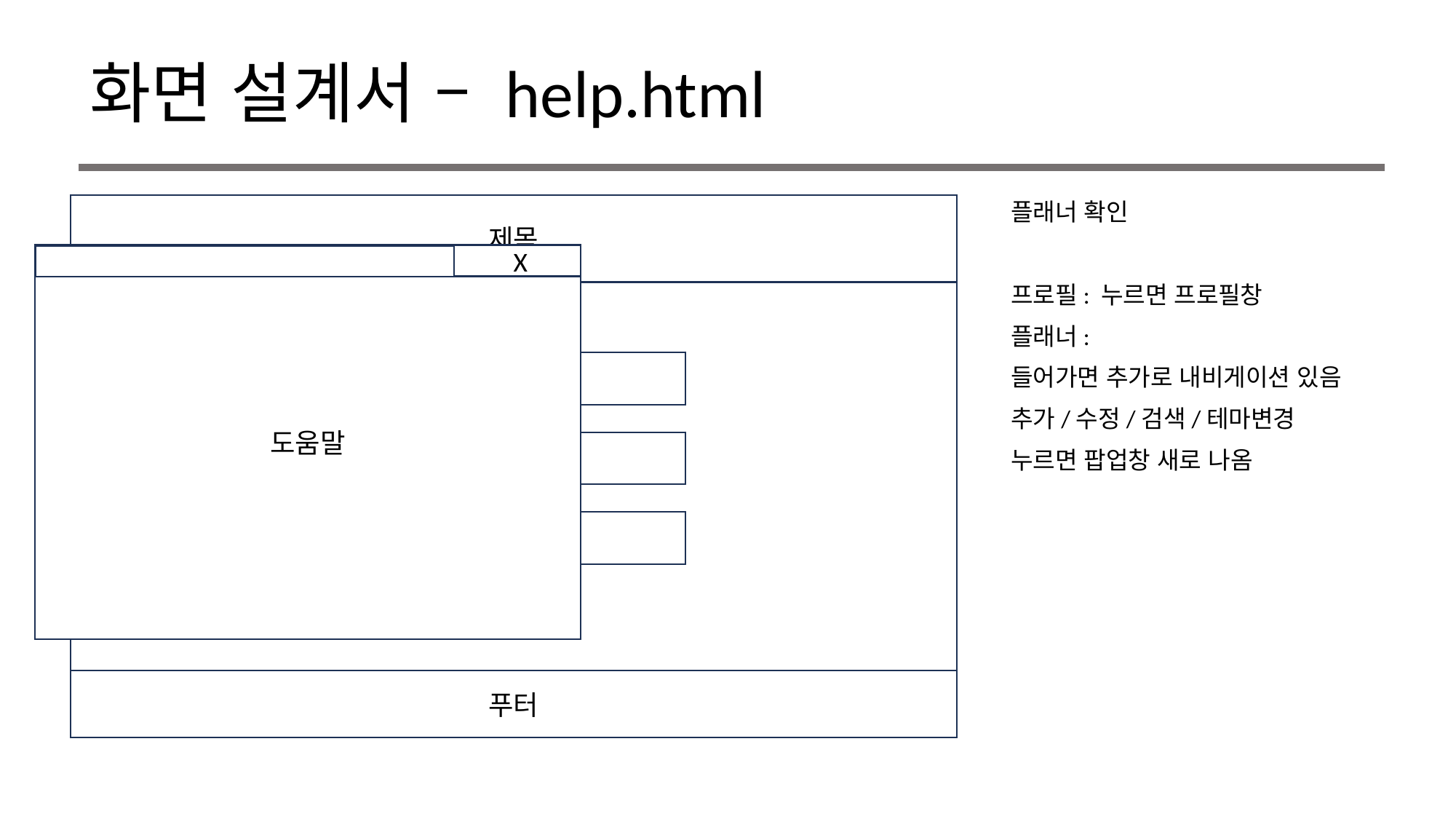

# 화면 설계서 – help.html

제목
플래너 확인

프로필: 누르면 프로필창
플래너:
들어가면 추가로 내비게이션 있음
추가/수정/검색/테마변경
누르면 팝업창 새로 나옴

도움말
 X

도움말
프로필 확인
플래너 확인
푸터